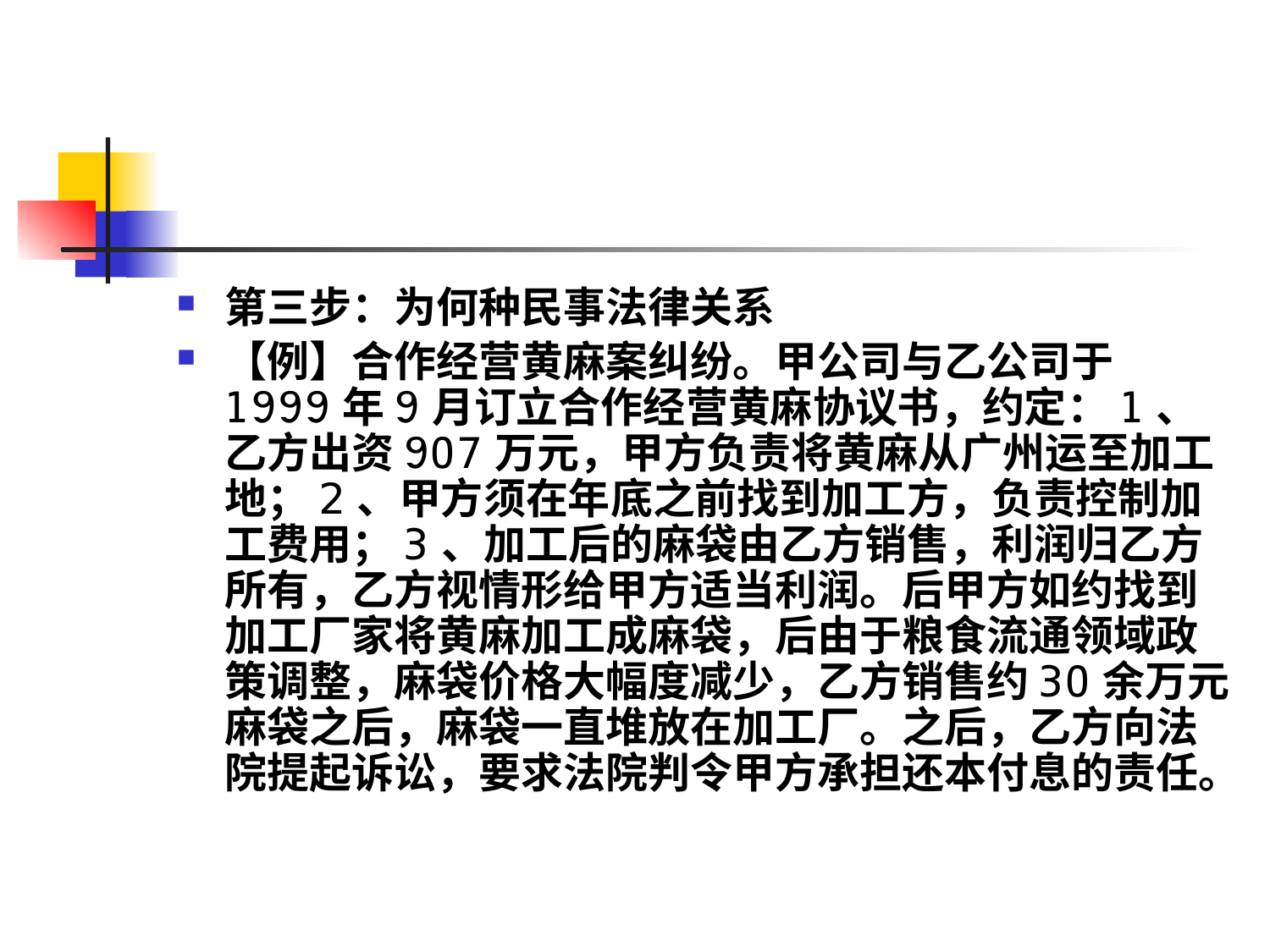

#
第三步：为何种民事法律关系
【例】合作经营黄麻案纠纷。甲公司与乙公司于1999年9月订立合作经营黄麻协议书，约定：1、乙方出资907万元，甲方负责将黄麻从广州运至加工地；2、甲方须在年底之前找到加工方，负责控制加工费用；3、加工后的麻袋由乙方销售，利润归乙方所有，乙方视情形给甲方适当利润。后甲方如约找到加工厂家将黄麻加工成麻袋，后由于粮食流通领域政策调整，麻袋价格大幅度减少，乙方销售约30余万元麻袋之后，麻袋一直堆放在加工厂。之后，乙方向法院提起诉讼，要求法院判令甲方承担还本付息的责任。